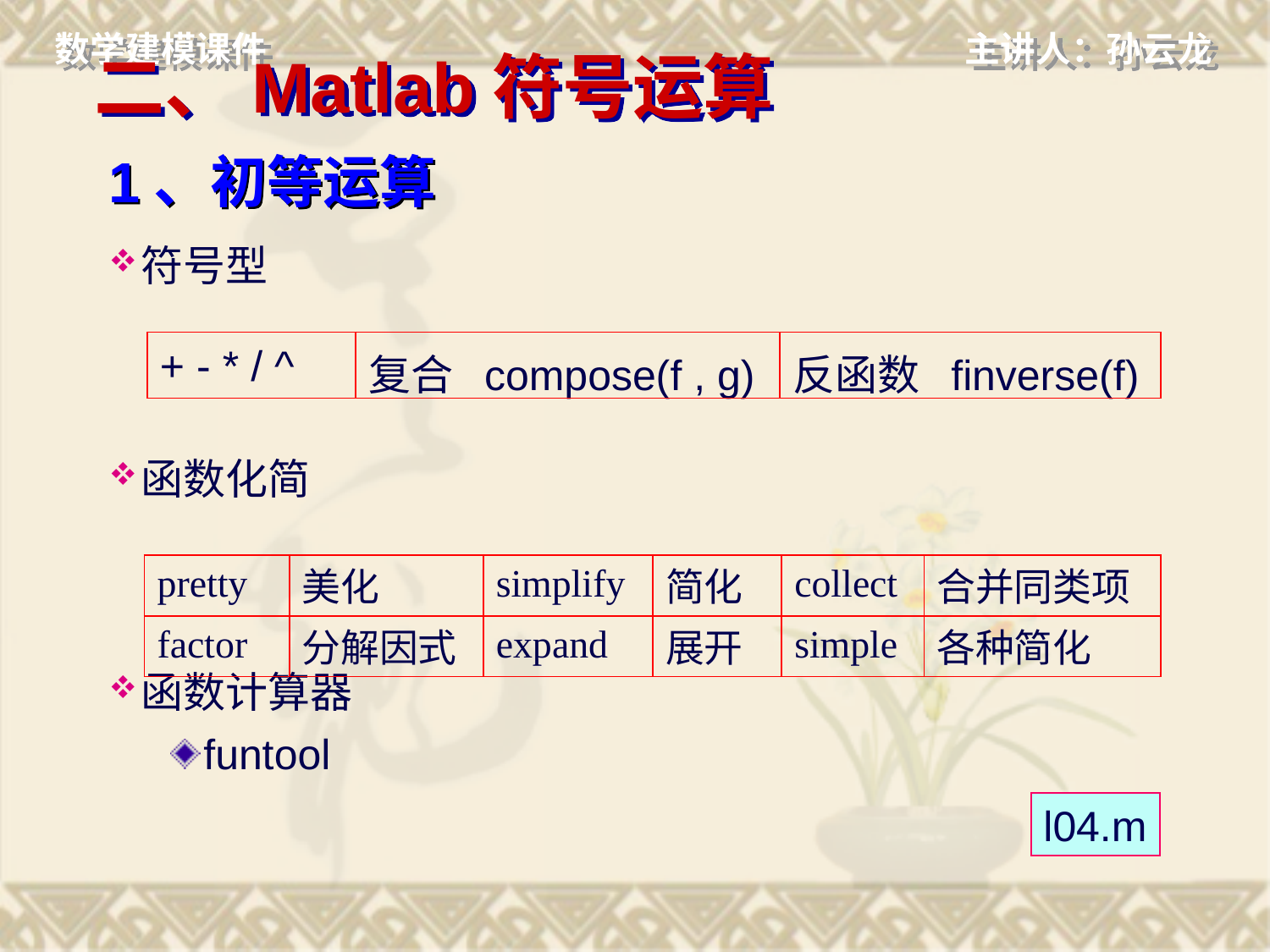

# 二、Matlab符号运算
1、初等运算
符号型

函数化简

函数计算器
funtool
| + - \* / ^ | 复合 compose(f , g) | 反函数 finverse(f) |
| --- | --- | --- |
| pretty | 美化 | simplify | 简化 | collect | 合并同类项 |
| --- | --- | --- | --- | --- | --- |
| factor | 分解因式 | expand | 展开 | simple | 各种简化 |
l04.m